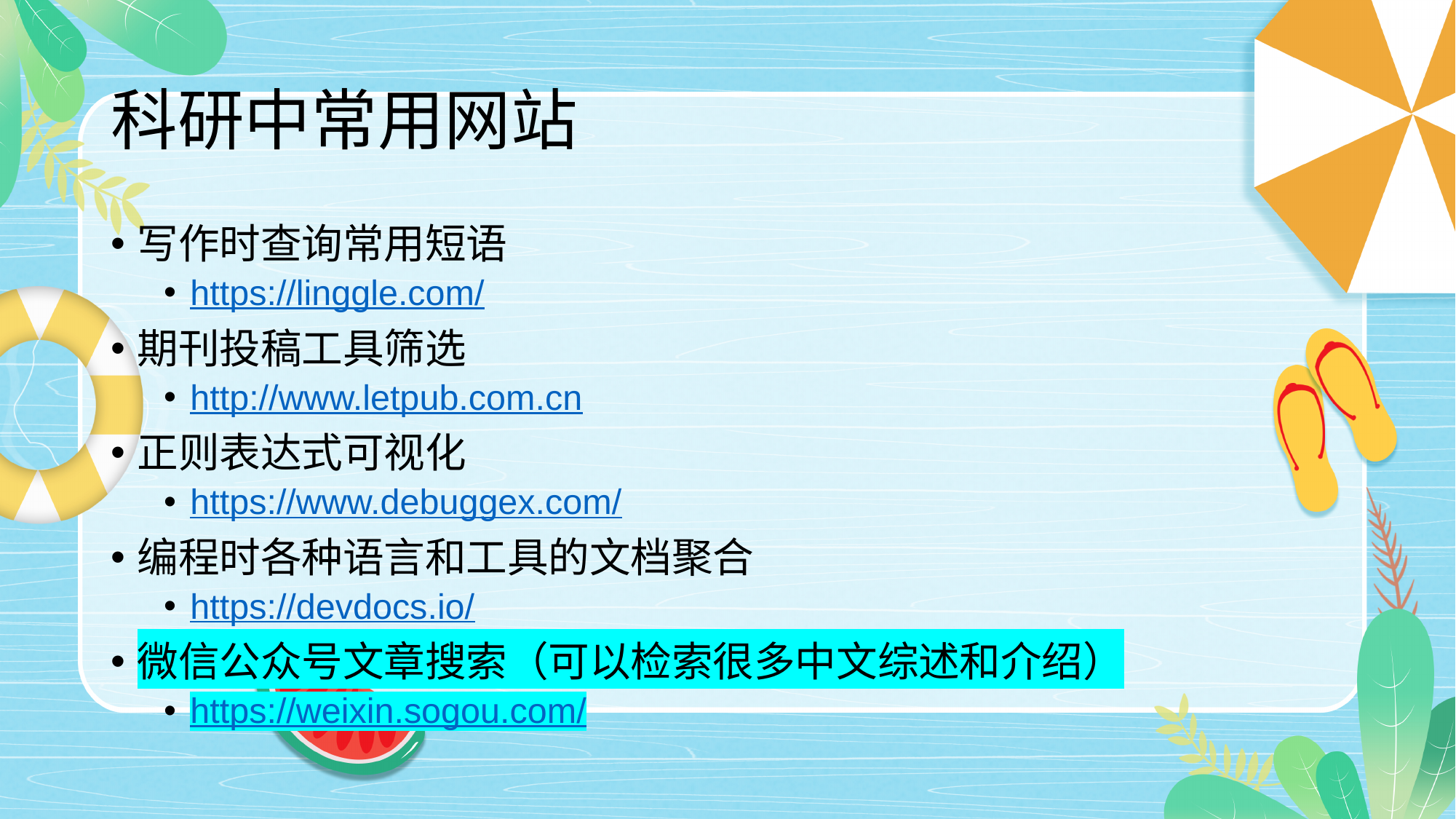

# 科研中常用网站
写作时查询常用短语
https://linggle.com/
期刊投稿工具筛选
http://www.letpub.com.cn
正则表达式可视化
https://www.debuggex.com/
编程时各种语言和工具的文档聚合
https://devdocs.io/
微信公众号文章搜索（可以检索很多中文综述和介绍）
https://weixin.sogou.com/